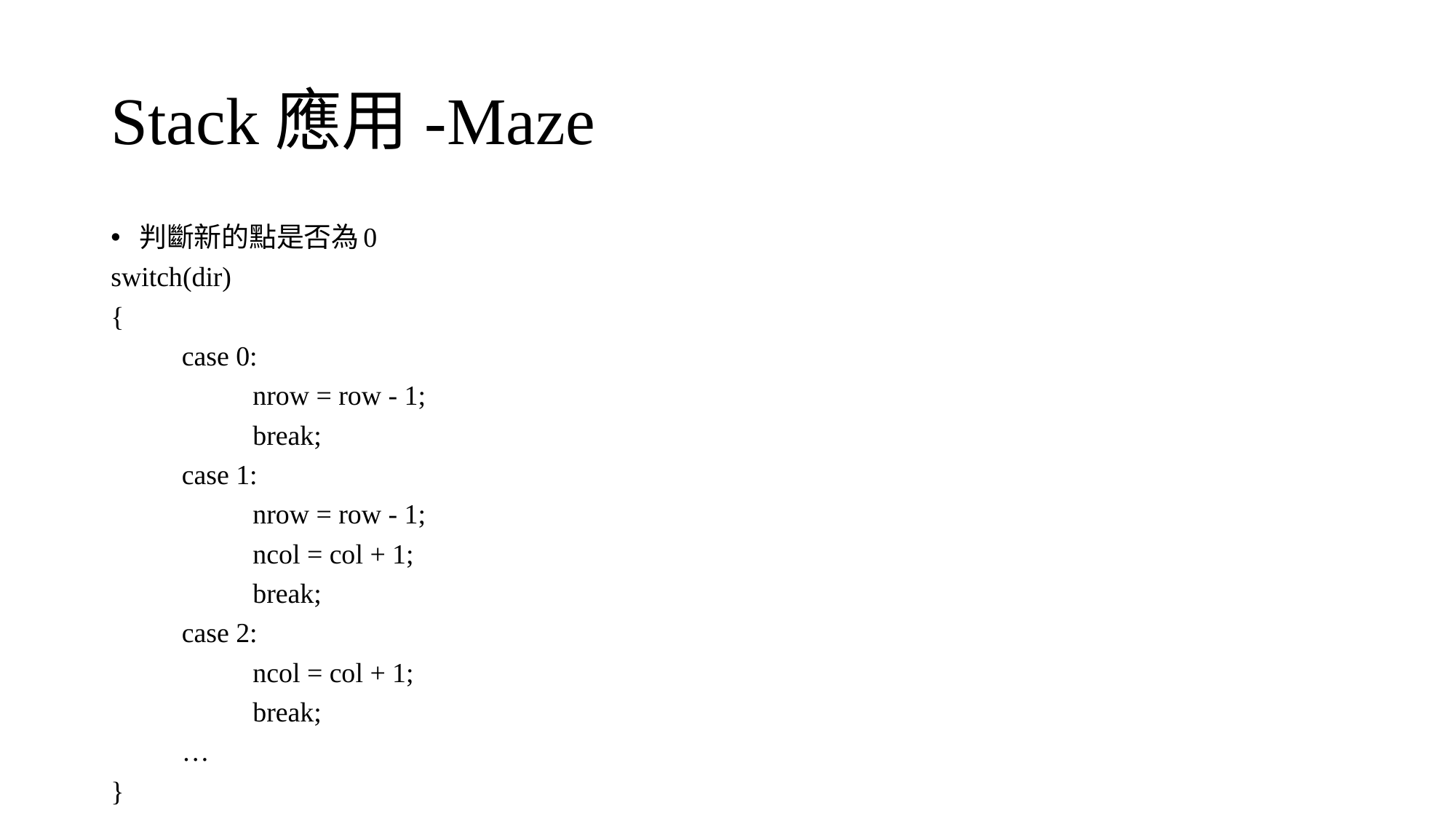

# Stack應用-Maze
判斷新的點是否為0
switch(dir)
{
	case 0:
		nrow = row - 1;
		break;
	case 1:
		nrow = row - 1;
		ncol = col + 1;
		break;
	case 2:
		ncol = col + 1;
		break;
	…
}